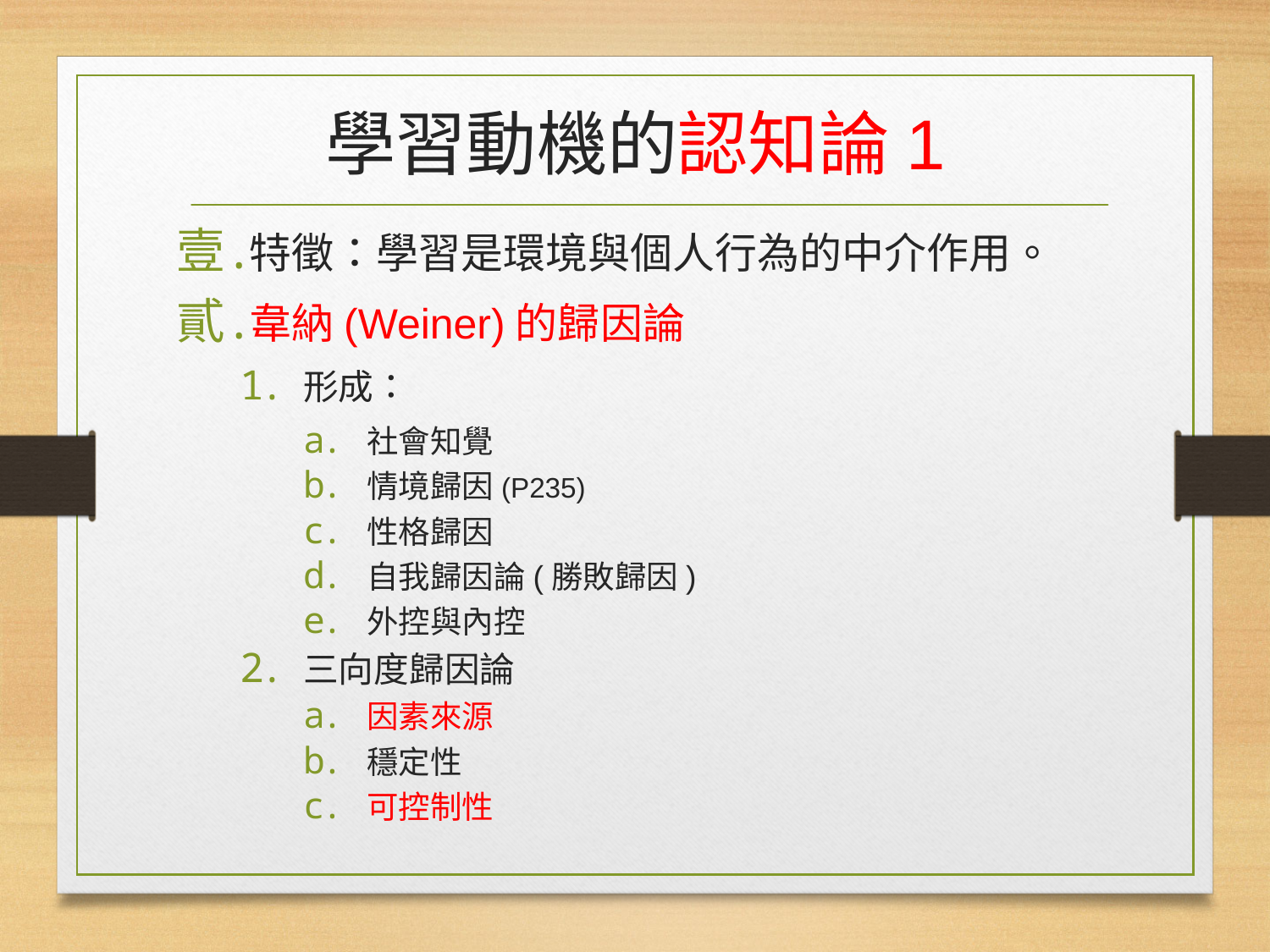

# 學習動機的認知論1
特徵：學習是環境與個人行為的中介作用。
韋納(Weiner)的歸因論
形成：
社會知覺
情境歸因(P235)
性格歸因
自我歸因論(勝敗歸因)
外控與內控
三向度歸因論
因素來源
穩定性
可控制性